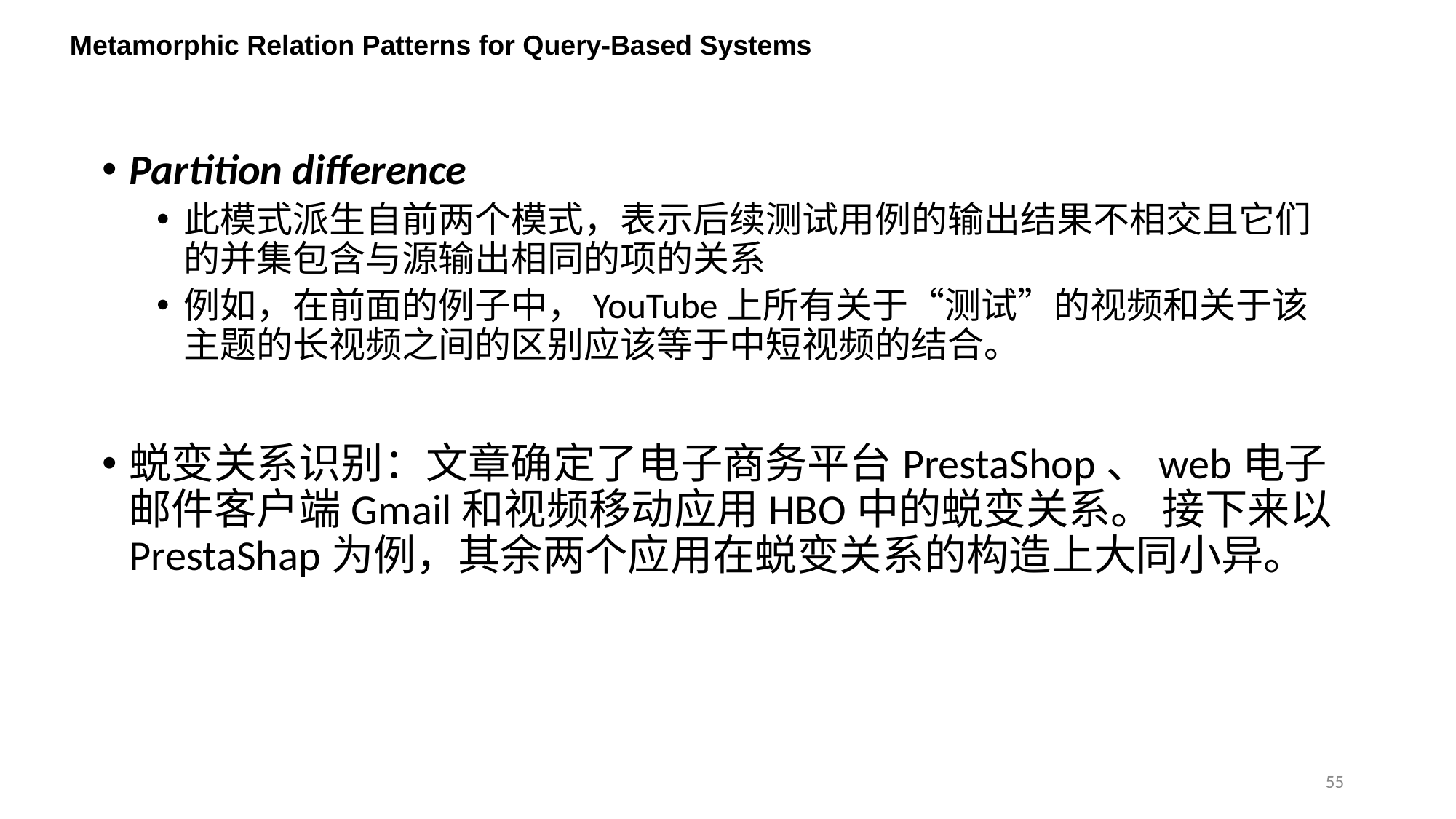

Metamorphic Relation Patterns for Query-Based Systems
Partition difference
此模式派生自前两个模式，表示后续测试用例的输出结果不相交且它们的并集包含与源输出相同的项的关系
例如，在前面的例子中，YouTube上所有关于“测试”的视频和关于该主题的长视频之间的区别应该等于中短视频的结合。

蜕变关系识别：文章确定了电子商务平台PrestaShop、web电子邮件客户端Gmail和视频移动应用HBO中的蜕变关系。 接下来以PrestaShap为例，其余两个应用在蜕变关系的构造上大同小异。

55